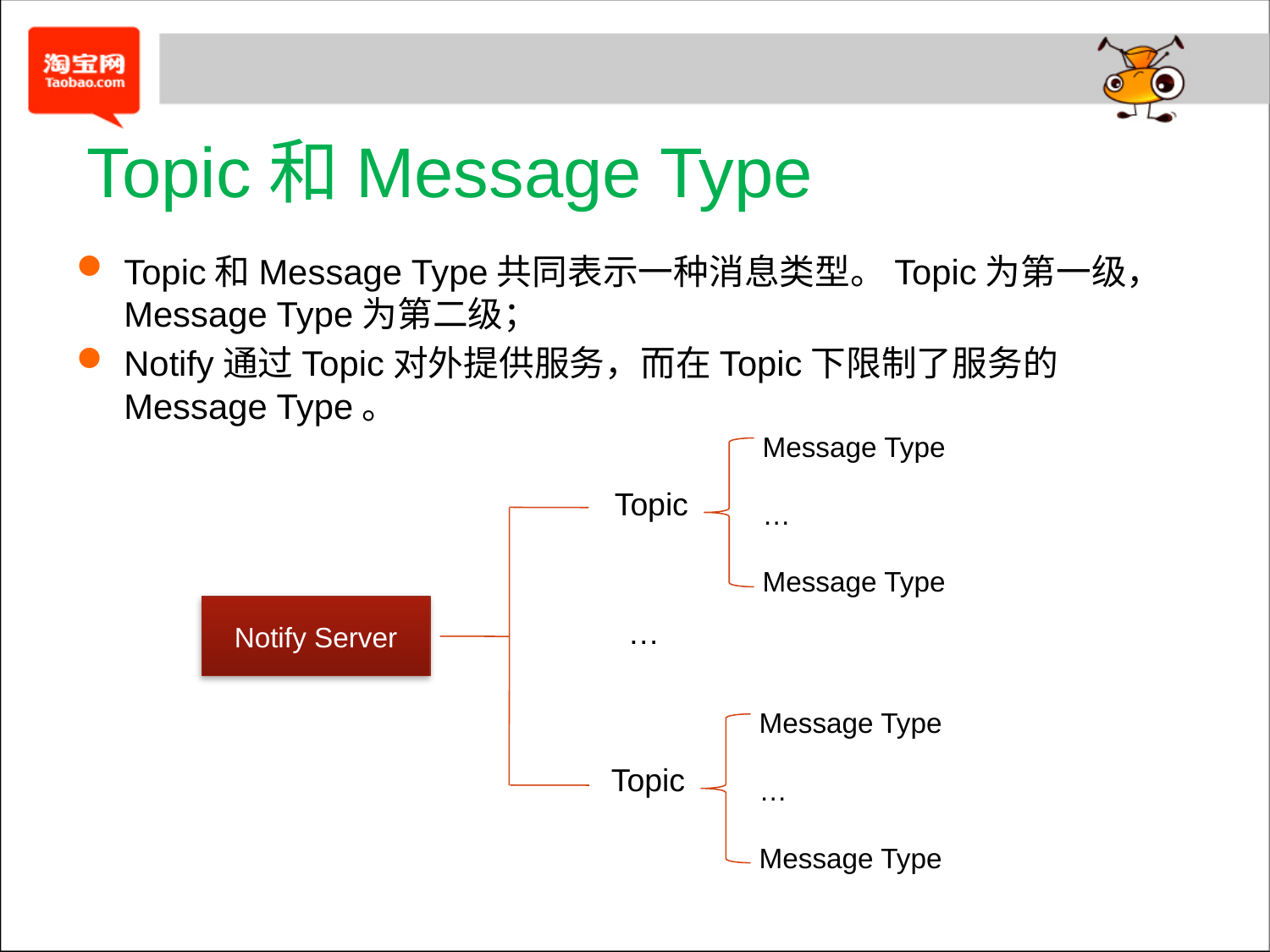

# Topic和Message Type
Topic和Message Type共同表示一种消息类型。Topic为第一级，Message Type为第二级；
Notify通过Topic对外提供服务，而在Topic下限制了服务的Message Type。
Message Type

…

Message Type

Topic
Notify Server
…
Message Type

…

Message Type

Topic